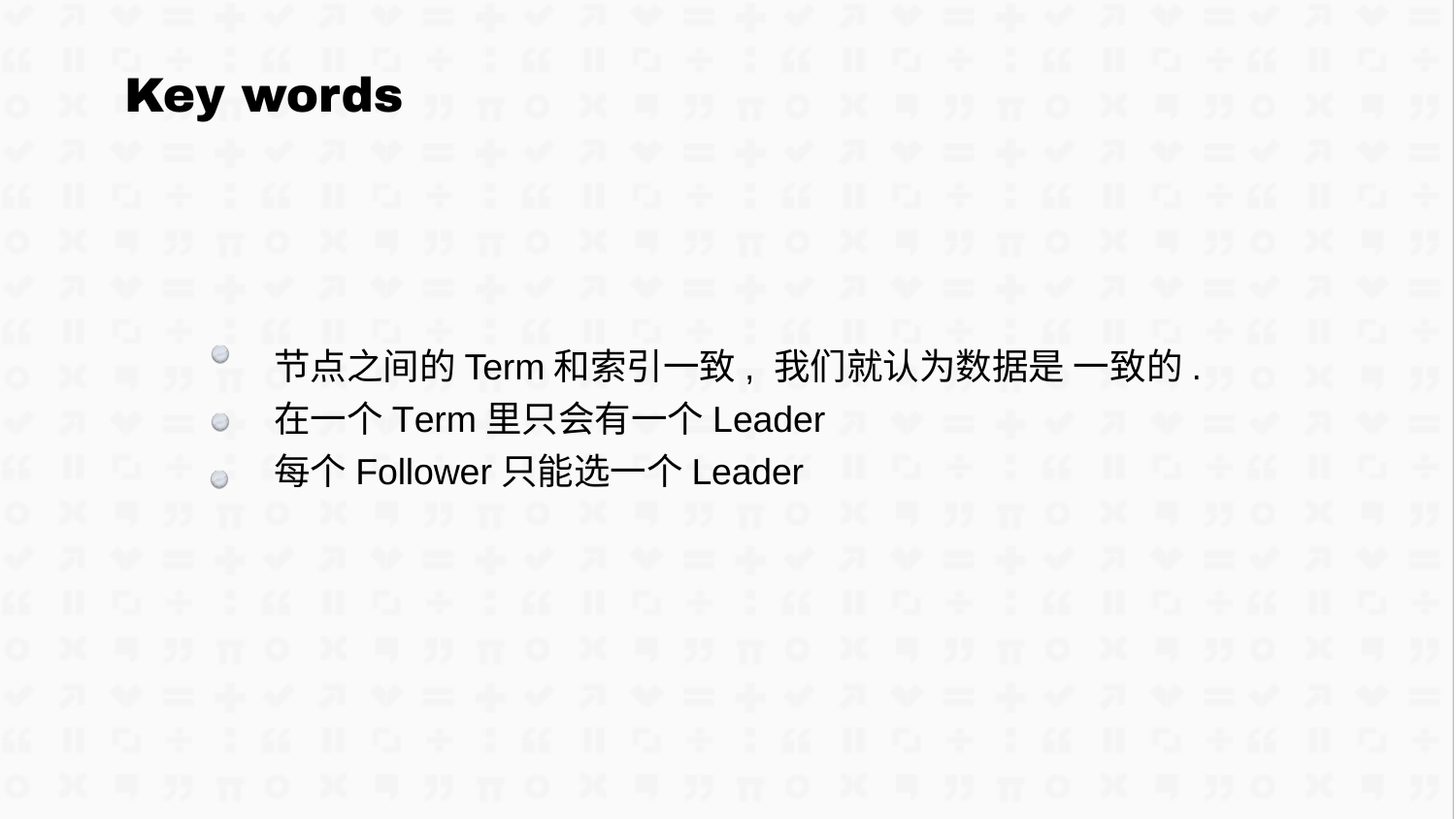

# Key words
节点之间的Term和索引一致, 我们就认为数据是 一致的.
在一个Term里只会有一个Leader
每个Follower只能选一个Leader